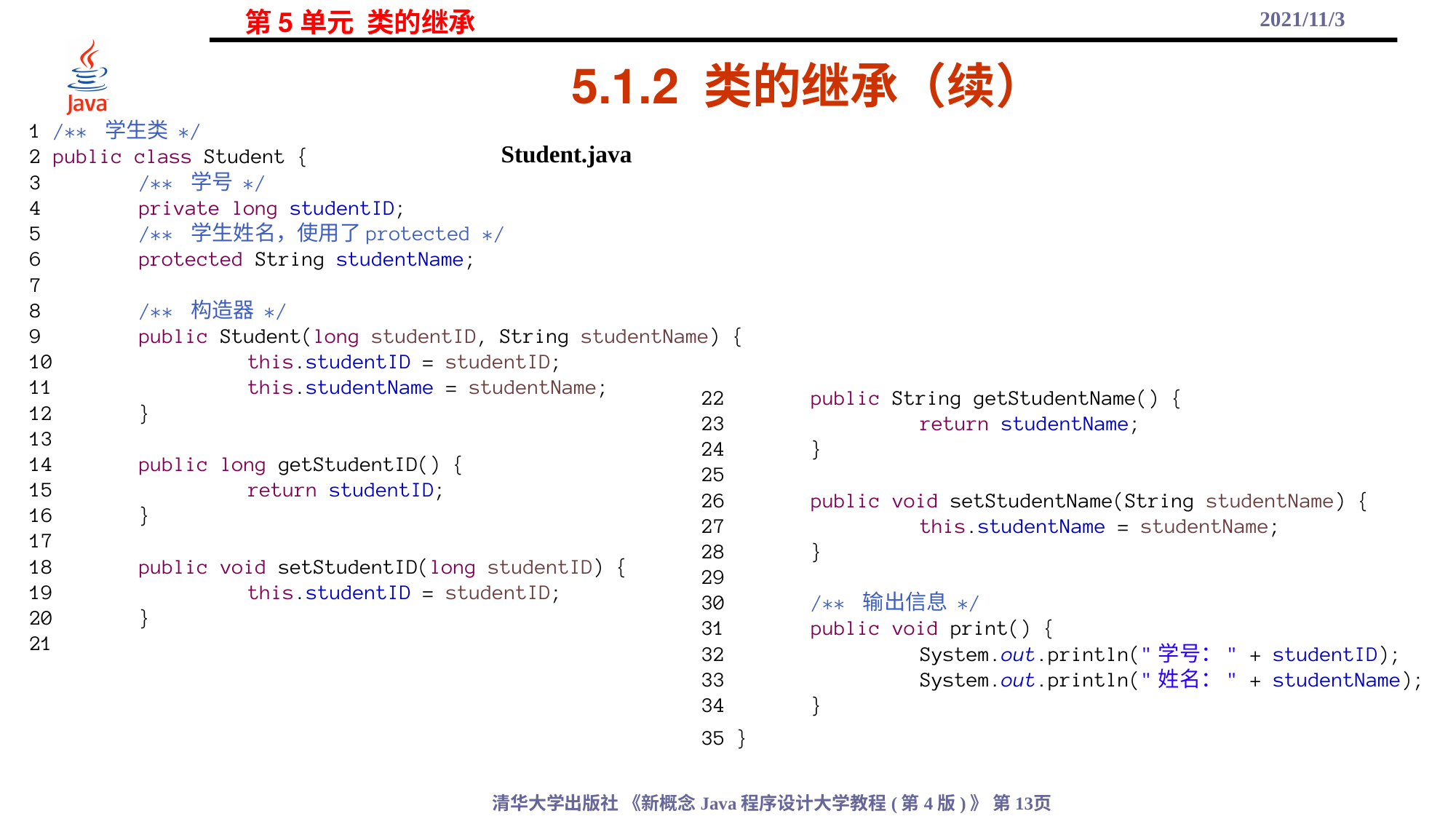

2021/11/3
# 5.1.2 类的继承（续）
Student.java
1 /** 学生类 */
2 public class Student {
3	/** 学号 */
4	private long studentID;
5	/** 学生姓名，使用了protected */
6	protected String studentName;
7
8	/** 构造器 */
9	public Student(long studentID, String studentName) {
10		this.studentID = studentID;
11		this.studentName = studentName;
12	}
13
14	public long getStudentID() {
15		return studentID;
16	}
17
18	public void setStudentID(long studentID) {
19		this.studentID = studentID;
20	}
21

22	public String getStudentName() {
23		return studentName;
24	}
25
26	public void setStudentName(String studentName) {
27		this.studentName = studentName;
28	}
29
30	/** 输出信息 */
31	public void print() {
32		System.out.println("学号：" + studentID);
33		System.out.println("姓名：" + studentName);
34	}
35 }